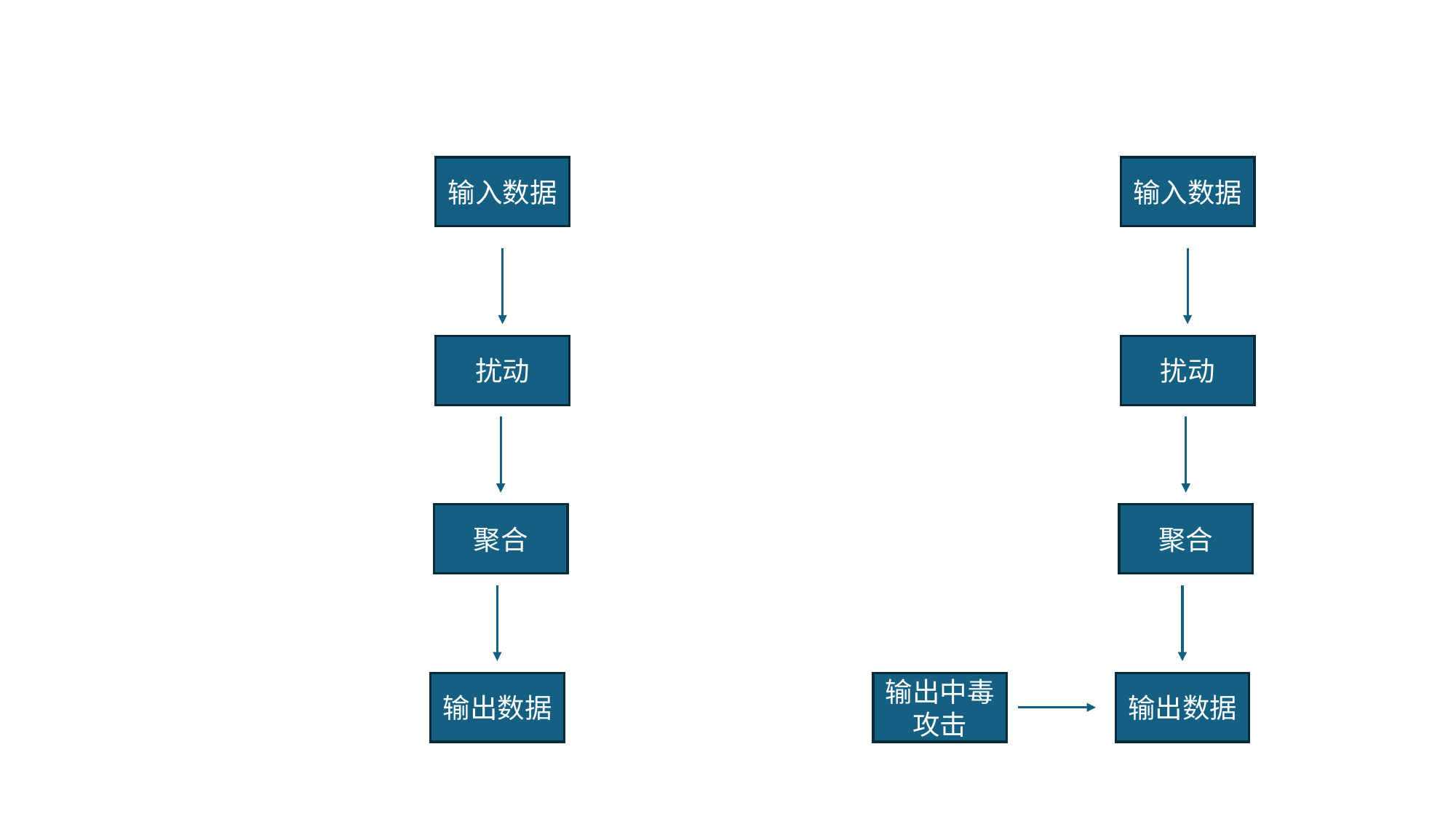

输入数据
输入数据
扰动
扰动
聚合
聚合
输出数据
输出中毒攻击
输出数据